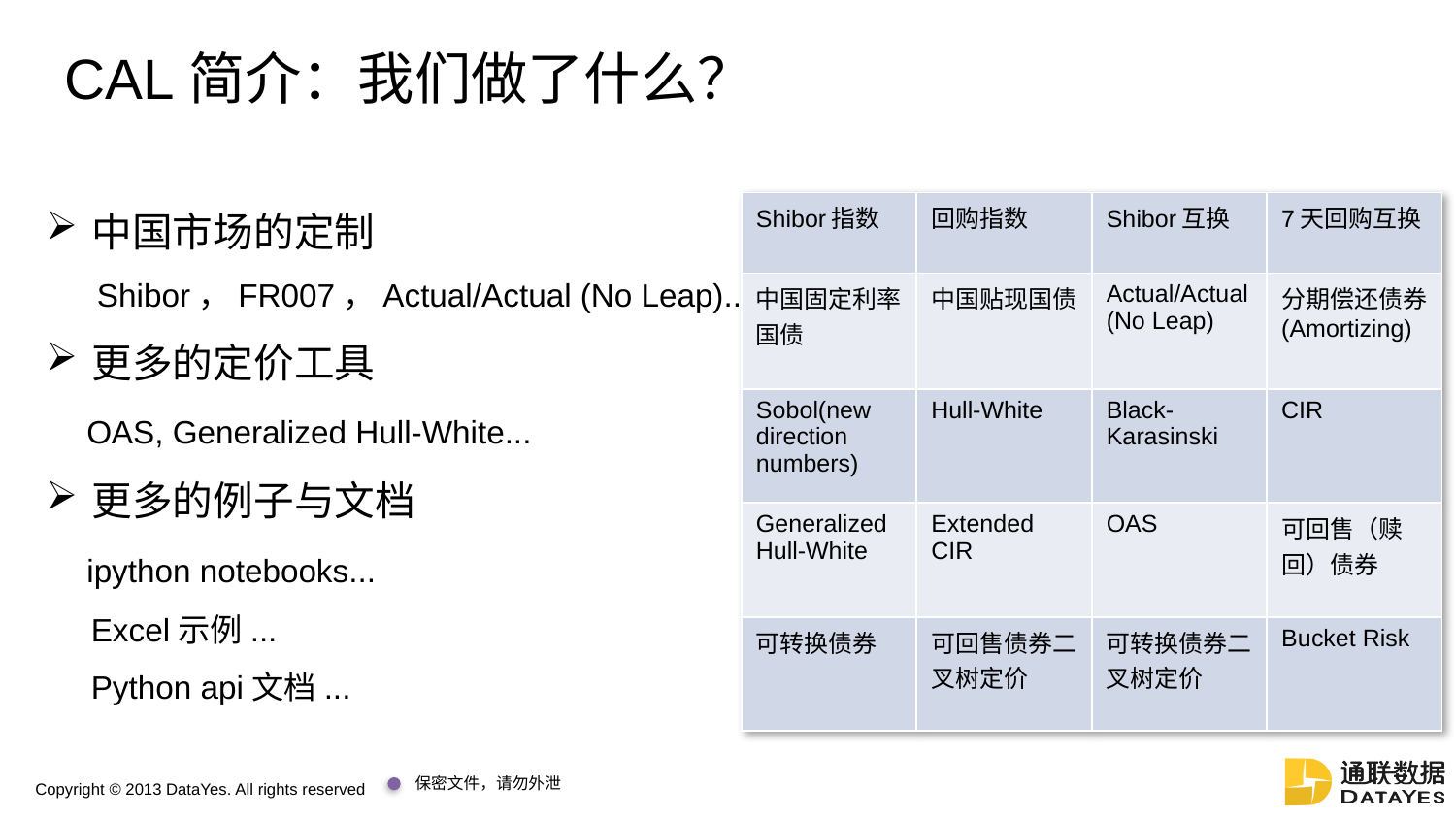

# CAL简介：我们做了什么？
中国市场的定制
      Shibor，FR007，Actual/Actual (No Leap)...
更多的定价工具
    OAS, Generalized Hull-White...
更多的例子与文档
    ipython notebooks...
     Excel示例...
     Python api文档...
| Shibor指数 | 回购指数 | Shibor互换 | 7天回购互换 |
| --- | --- | --- | --- |
| 中国固定利率国债 | 中国贴现国债 | Actual/Actual (No Leap) | 分期偿还债券(Amortizing) |
| Sobol(new direction numbers) | Hull-White | Black-Karasinski | CIR |
| Generalized Hull-White | Extended CIR | OAS | 可回售（赎回）债券 |
| 可转换债券 | 可回售债券二叉树定价 | 可转换债券二叉树定价 | Bucket Risk |